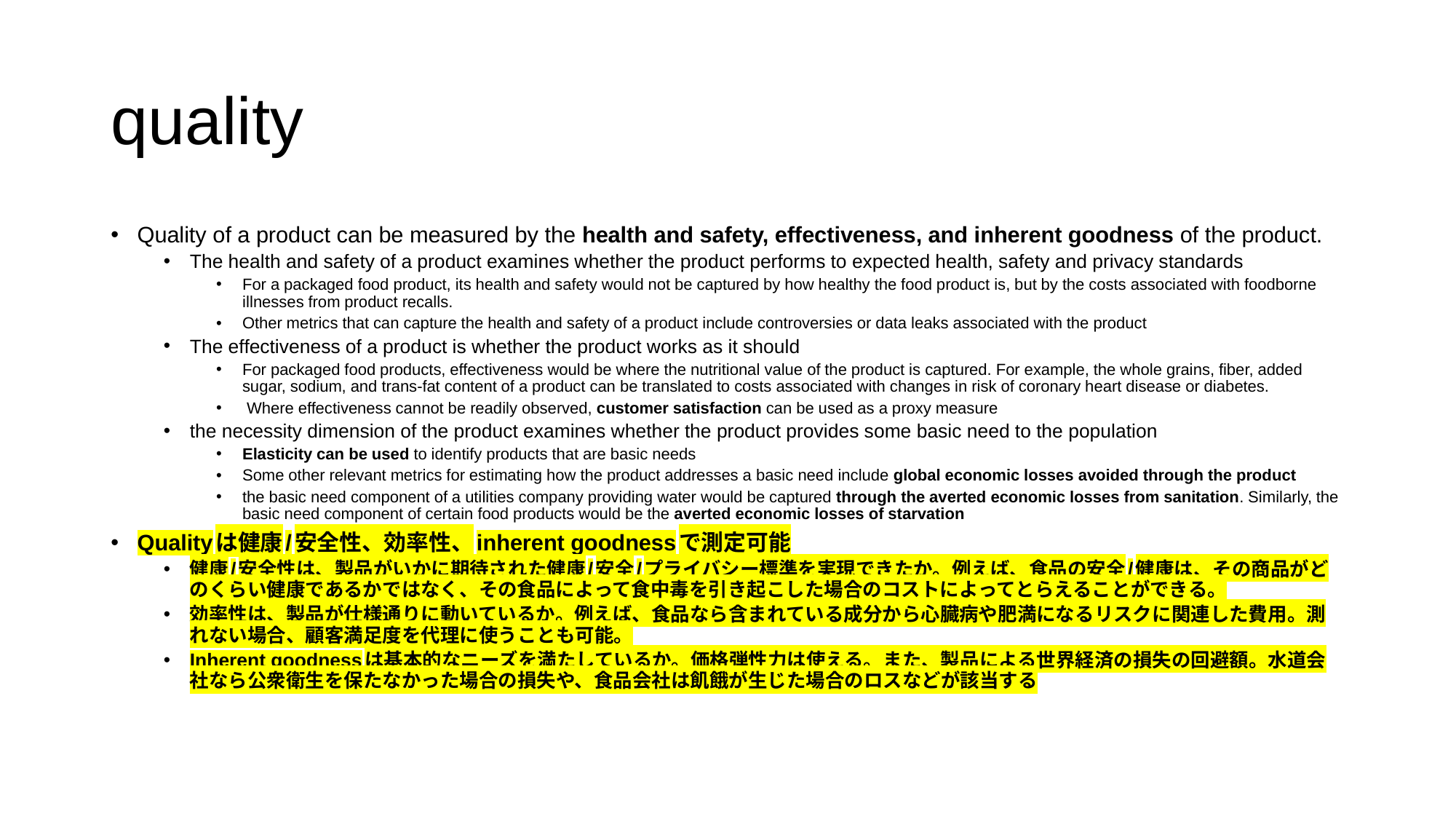

# quality
Quality of a product can be measured by the health and safety, effectiveness, and inherent goodness of the product.
The health and safety of a product examines whether the product performs to expected health, safety and privacy standards
For a packaged food product, its health and safety would not be captured by how healthy the food product is, but by the costs associated with foodborne illnesses from product recalls.
Other metrics that can capture the health and safety of a product include controversies or data leaks associated with the product
The effectiveness of a product is whether the product works as it should
For packaged food products, effectiveness would be where the nutritional value of the product is captured. For example, the whole grains, fiber, added sugar, sodium, and trans-fat content of a product can be translated to costs associated with changes in risk of coronary heart disease or diabetes.
 Where effectiveness cannot be readily observed, customer satisfaction can be used as a proxy measure
the necessity dimension of the product examines whether the product provides some basic need to the population
Elasticity can be used to identify products that are basic needs
Some other relevant metrics for estimating how the product addresses a basic need include global economic losses avoided through the product
the basic need component of a utilities company providing water would be captured through the averted economic losses from sanitation. Similarly, the basic need component of certain food products would be the averted economic losses of starvation
Qualityは健康/安全性、効率性、inherent goodnessで測定可能
健康/安全性は、製品がいかに期待された健康/安全/プライバシー標準を実現できたか。例えば、食品の安全/健康は、その商品がどのくらい健康であるかではなく、その食品によって食中毒を引き起こした場合のコストによってとらえることができる。
効率性は、製品が仕様通りに動いているか。例えば、食品なら含まれている成分から心臓病や肥満になるリスクに関連した費用。測れない場合、顧客満足度を代理に使うことも可能。
Inherent goodnessは基本的なニーズを満たしているか。価格弾性力は使える。また、製品による世界経済の損失の回避額。水道会社なら公衆衛生を保たなかった場合の損失や、食品会社は飢餓が生じた場合のロスなどが該当する